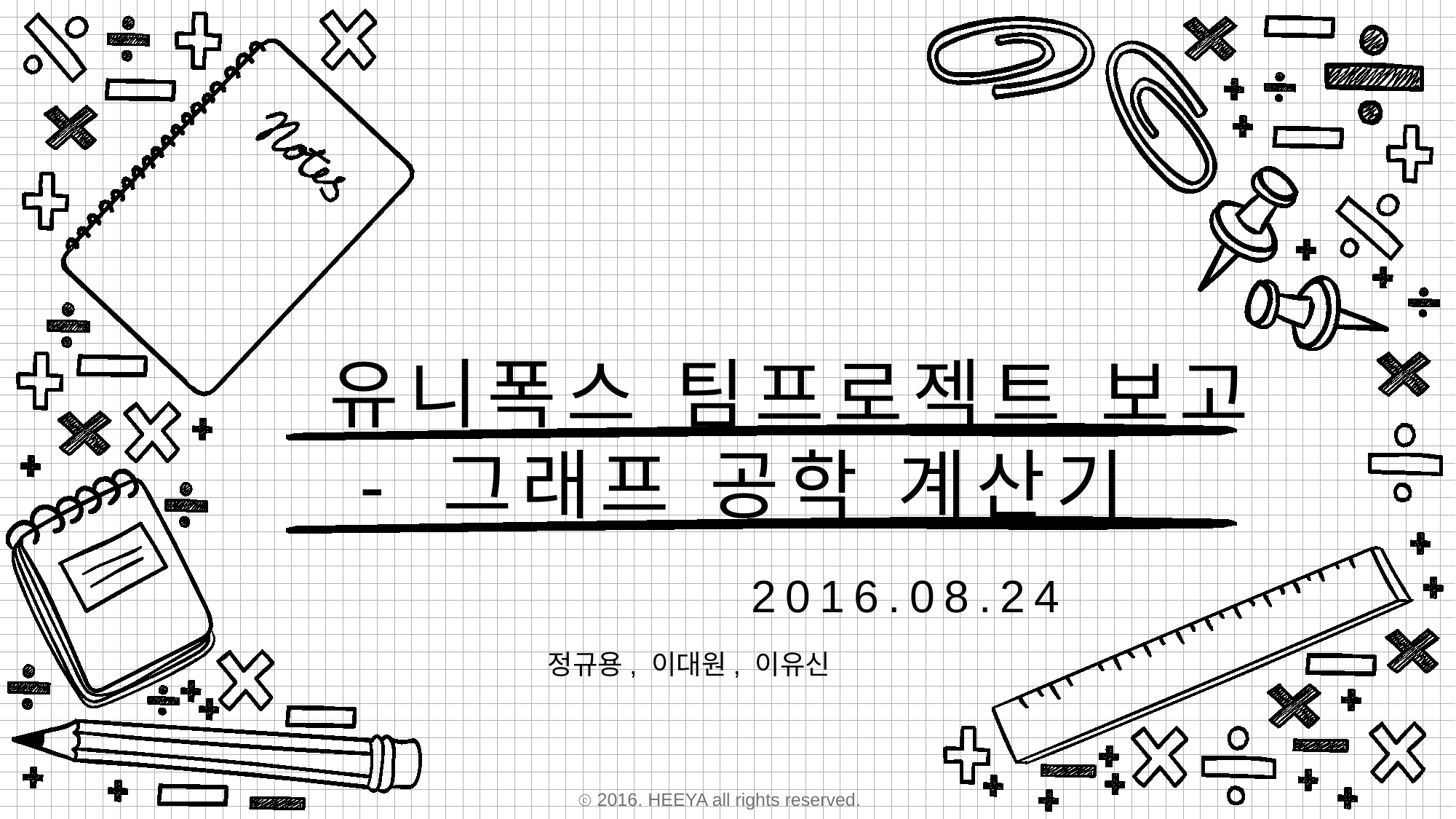

유니폭스 팀프로젝트 보고
 - 그래프 공학 계산기

2016.08.24

정규용, 이대원, 이유신